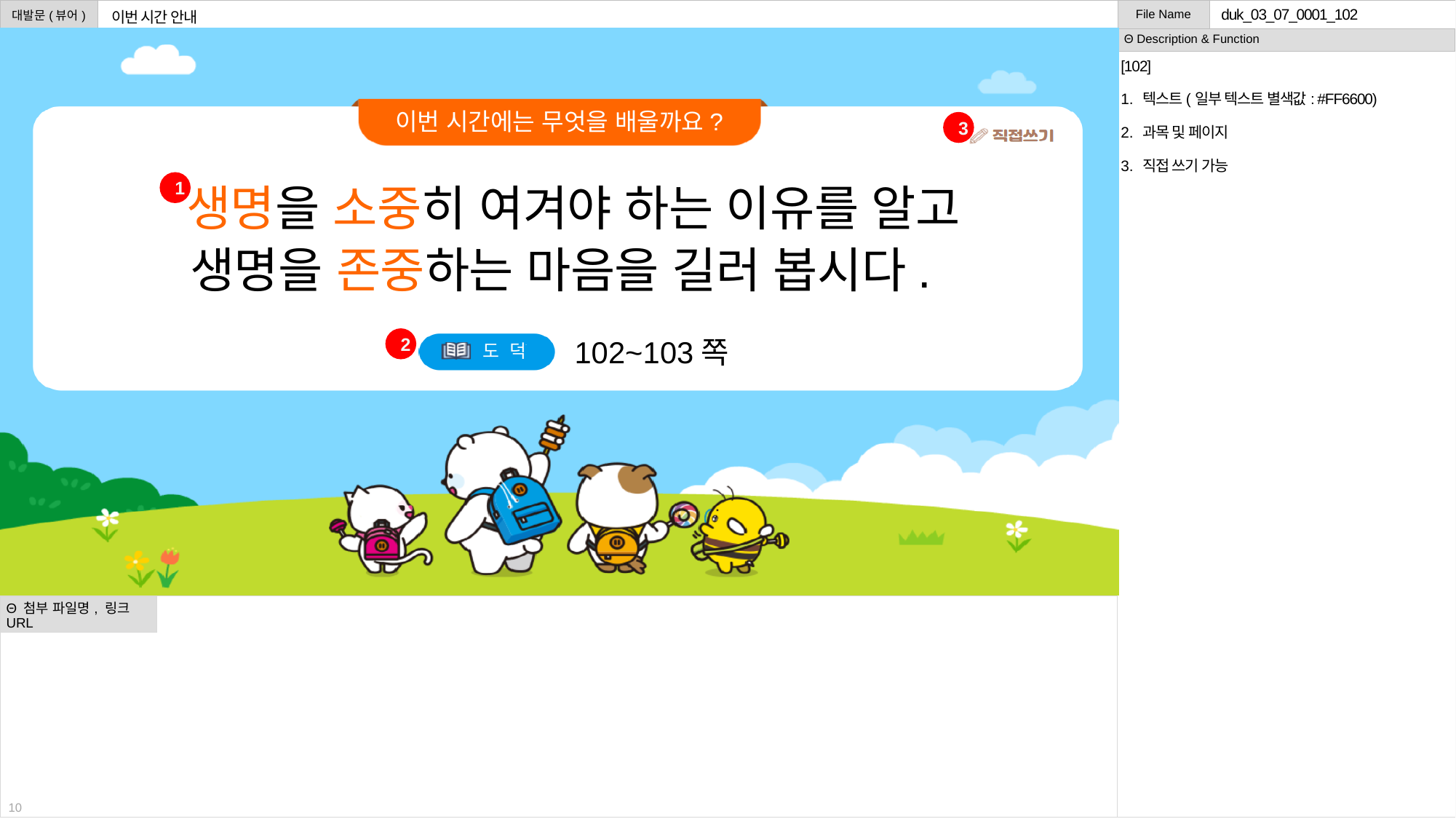

duk_03_07_0001_102
이번 시간 안내
[102]
텍스트(일부 텍스트 별색값: #FF6600)
과목 및 페이지
직접 쓰기 가능
3
 생명을 소중히 여겨야 하는 이유를 알고
생명을 존중하는 마음을 길러 봅시다.
1
102~103쪽
2